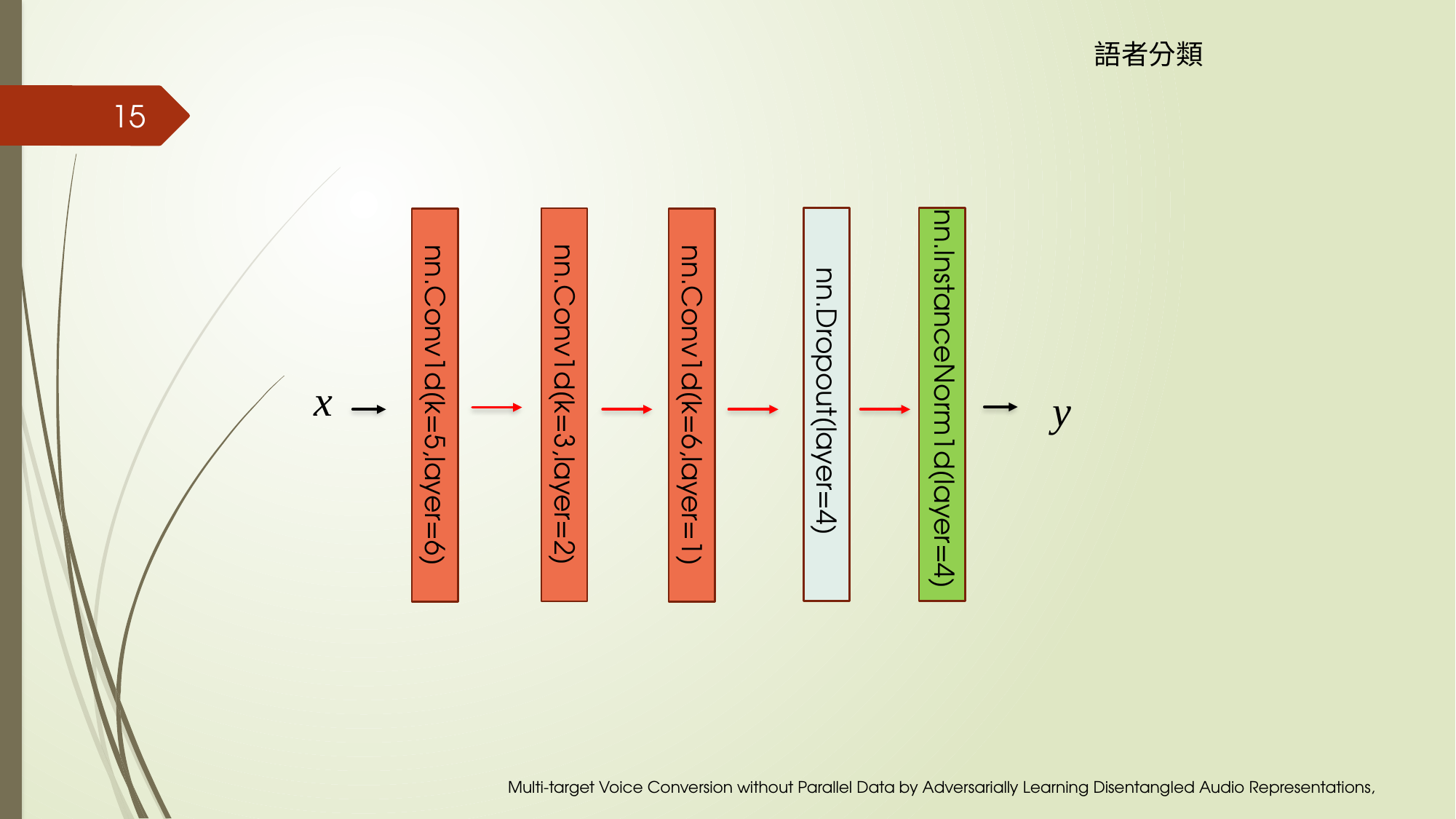

語者分類
15

x
nn.InstanceNorm1d(layer=4)
y
nn.Dropout(layer=4)
nn.Conv1d(k=3,layer=2)
nn.Conv1d(k=5,layer=6)
nn.Conv1d(k=6,layer=1)
Multi-target Voice Conversion without Parallel Data by Adversarially Learning Disentangled Audio Representations,